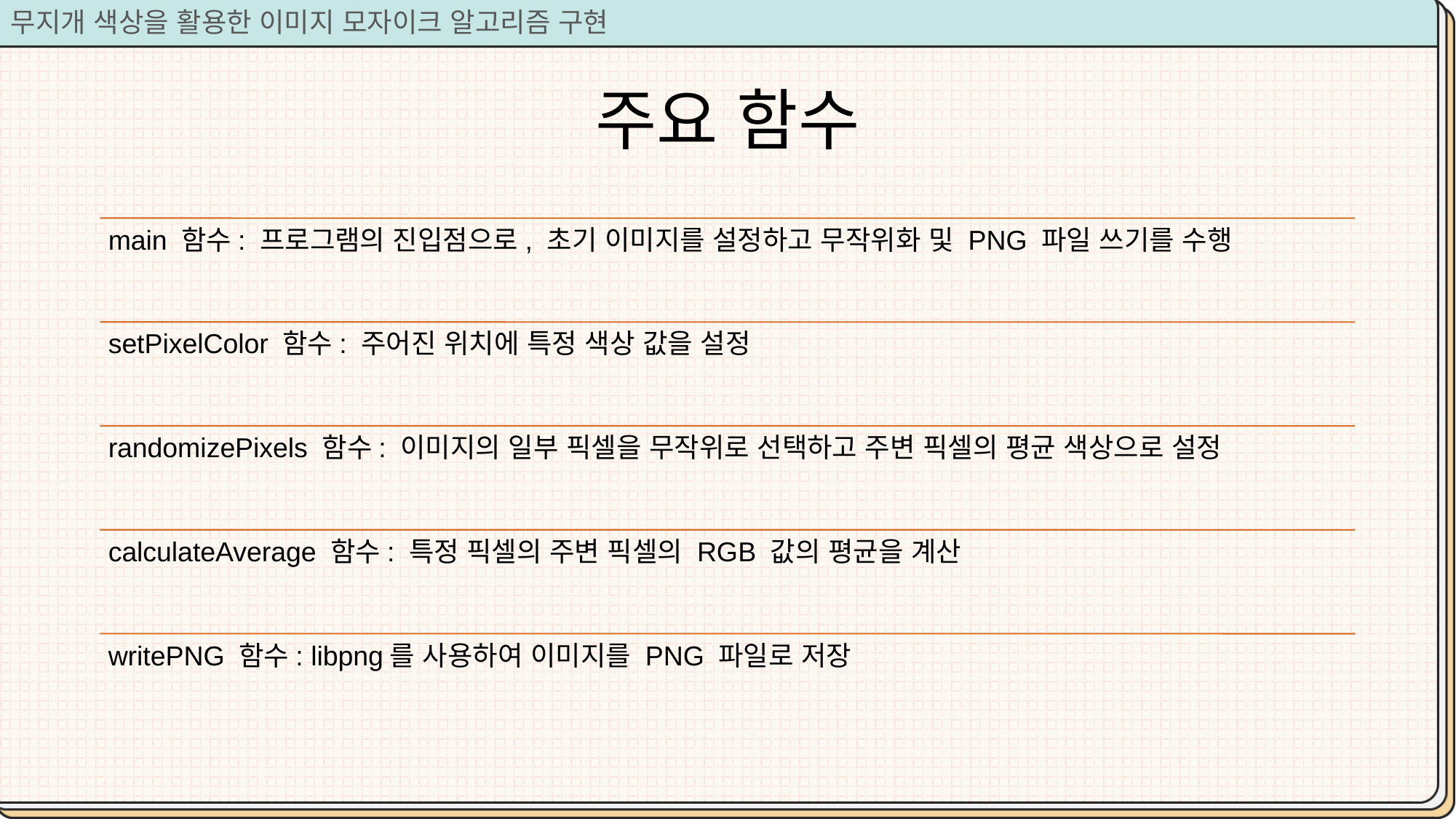

# 주요 함수
main 함수: 프로그램의 진입점으로, 초기 이미지를 설정하고 무작위화 및 PNG 파일 쓰기를 수행
setPixelColor 함수: 주어진 위치에 특정 색상 값을 설정
randomizePixels 함수: 이미지의 일부 픽셀을 무작위로 선택하고 주변 픽셀의 평균 색상으로 설정
calculateAverage 함수: 특정 픽셀의 주변 픽셀의 RGB 값의 평균을 계산
writePNG 함수: libpng를 사용하여 이미지를 PNG 파일로 저장